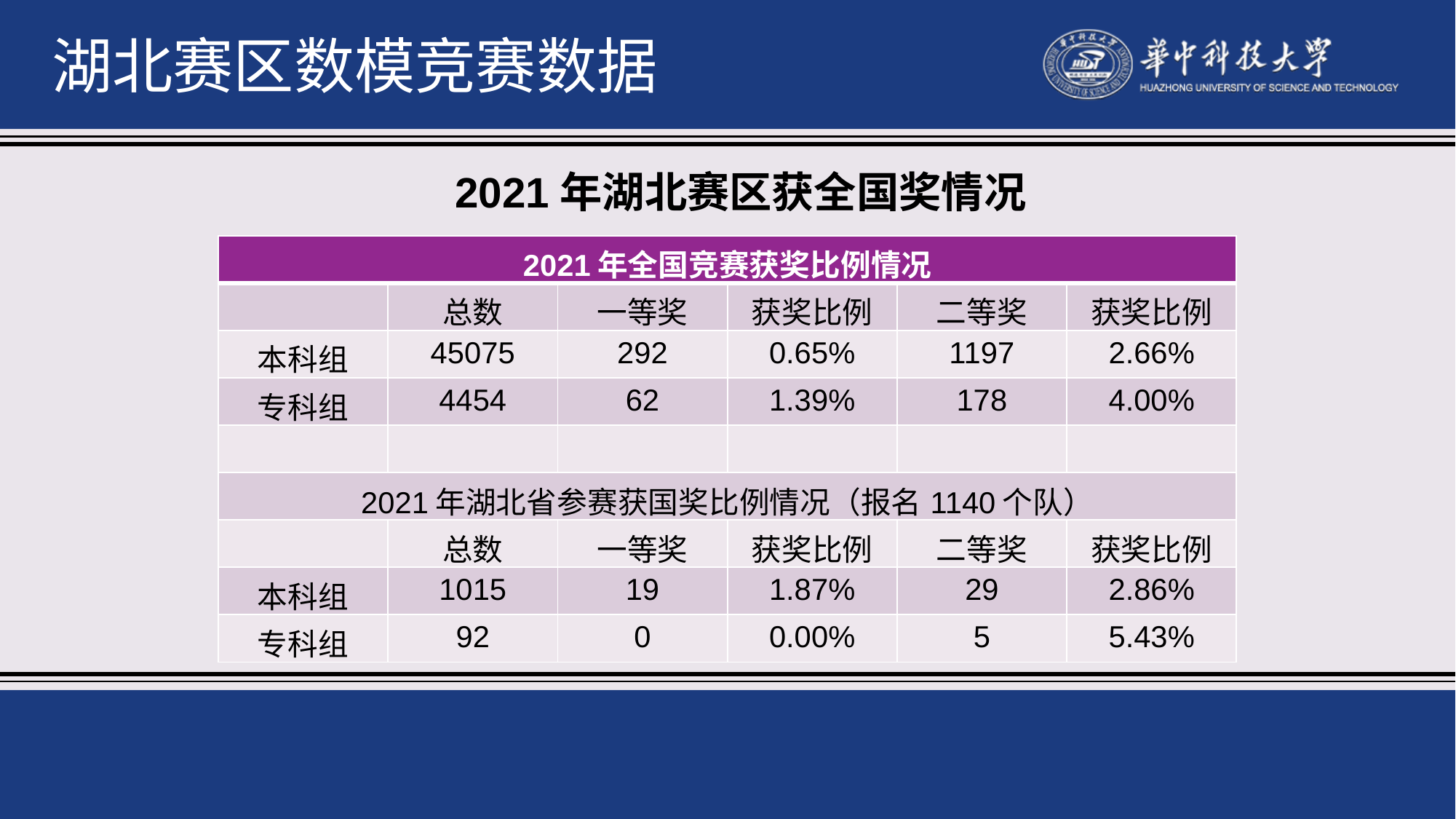

湖北赛区数模竞赛数据
2021年湖北赛区获全国奖情况
| 2021年全国竞赛获奖比例情况 |  |  |  |  |  |
| --- | --- | --- | --- | --- | --- |
|  | 总数 | 一等奖 | 获奖比例 | 二等奖 | 获奖比例 |
| 本科组 | 45075 | 292 | 0.65% | 1197 | 2.66% |
| 专科组 | 4454 | 62 | 1.39% | 178 | 4.00% |
|  |  |  |  |  |  |
| 2021年湖北省参赛获国奖比例情况（报名1140个队） |  |  |  |  |  |
|  | 总数 | 一等奖 | 获奖比例 | 二等奖 | 获奖比例 |
| 本科组 | 1015 | 19 | 1.87% | 29 | 2.86% |
| 专科组 | 92 | 0 | 0.00% | 5 | 5.43% |